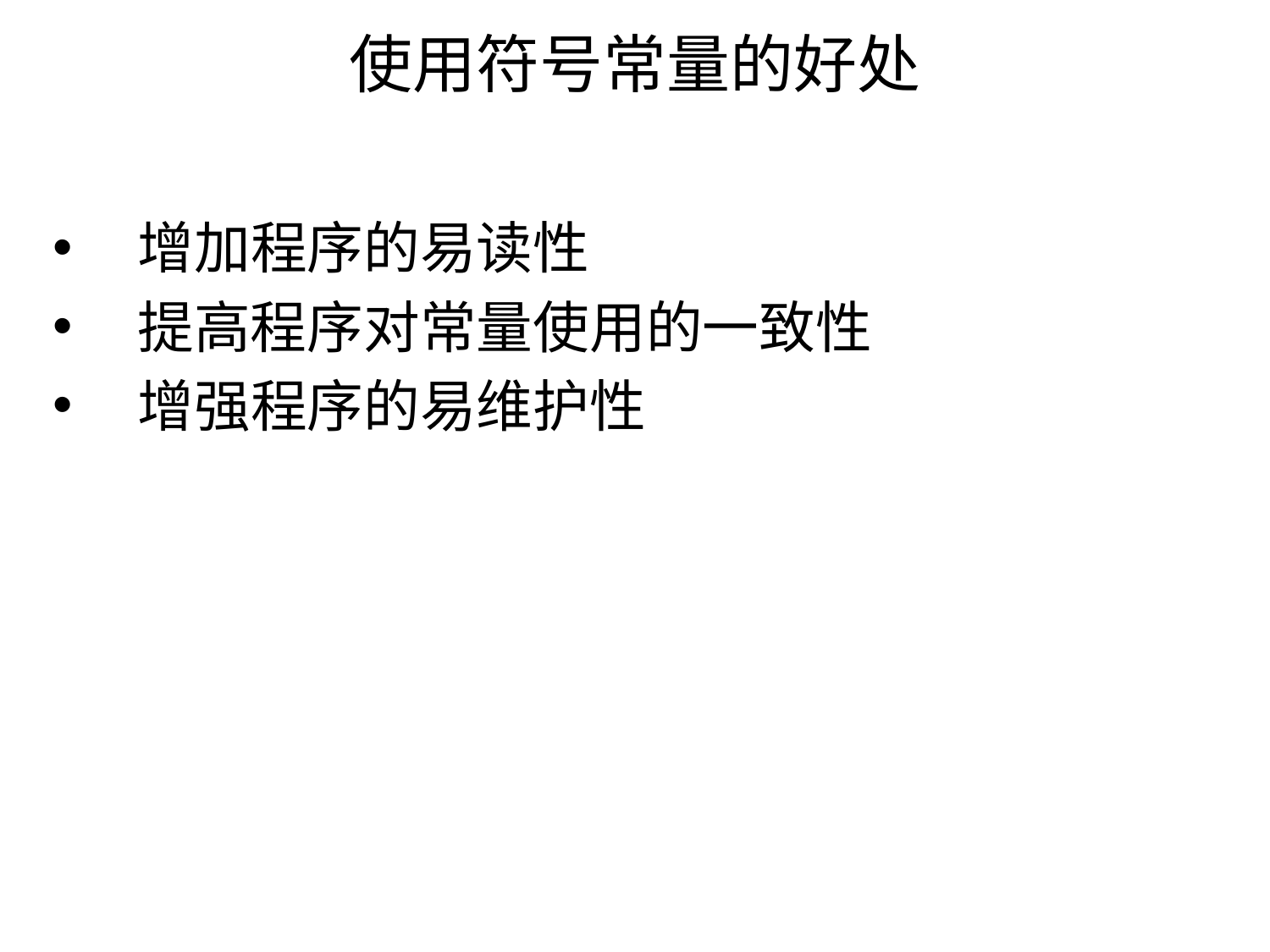

# 使用符号常量的好处
增加程序的易读性
提高程序对常量使用的一致性
增强程序的易维护性